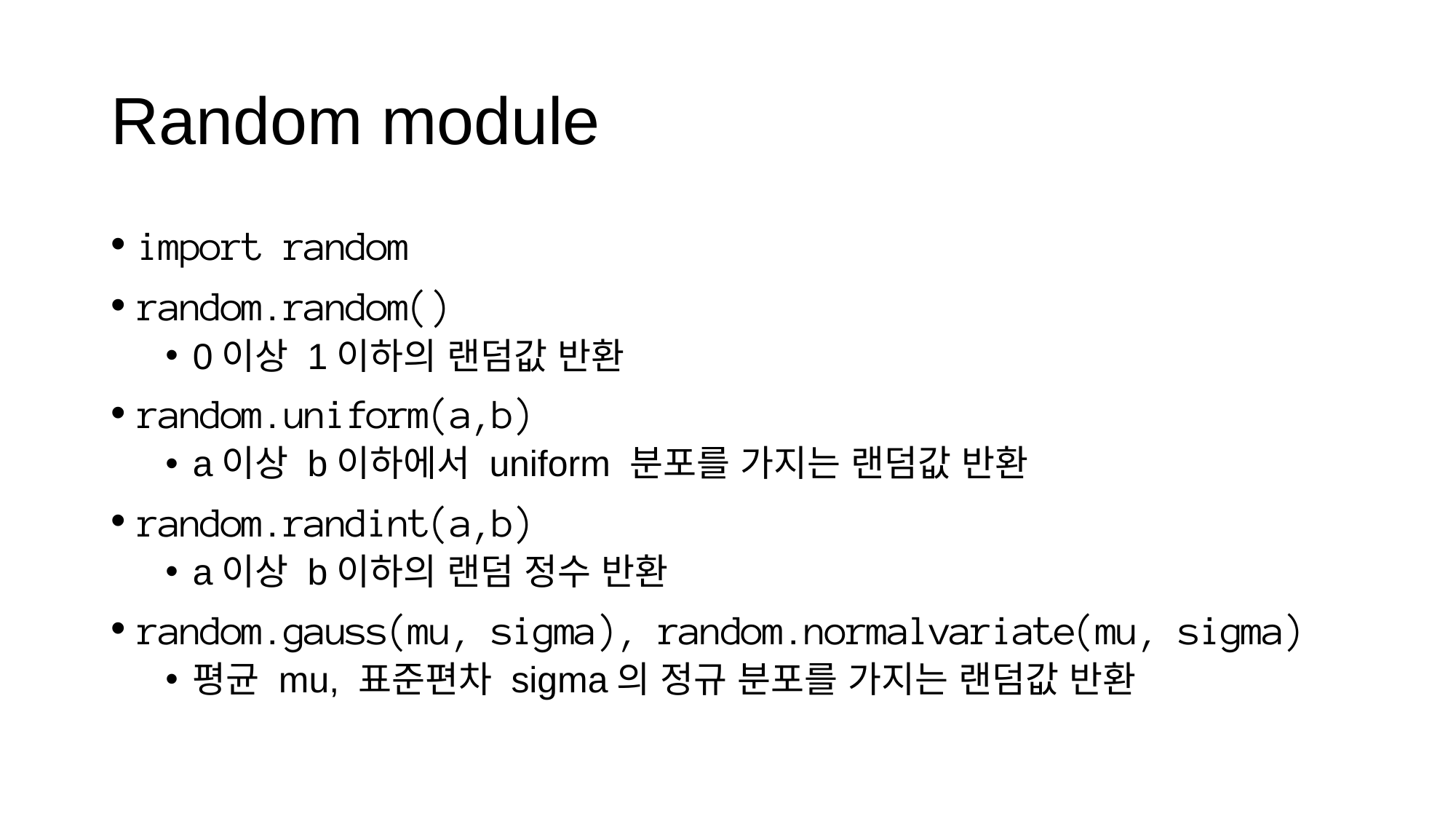

# Random module
import random
random.random()
0이상 1이하의 랜덤값 반환
random.uniform(a,b)
a이상 b이하에서 uniform 분포를 가지는 랜덤값 반환
random.randint(a,b)
a이상 b이하의 랜덤 정수 반환
random.gauss(mu, sigma), random.normalvariate(mu, sigma)
평균 mu, 표준편차 sigma의 정규 분포를 가지는 랜덤값 반환